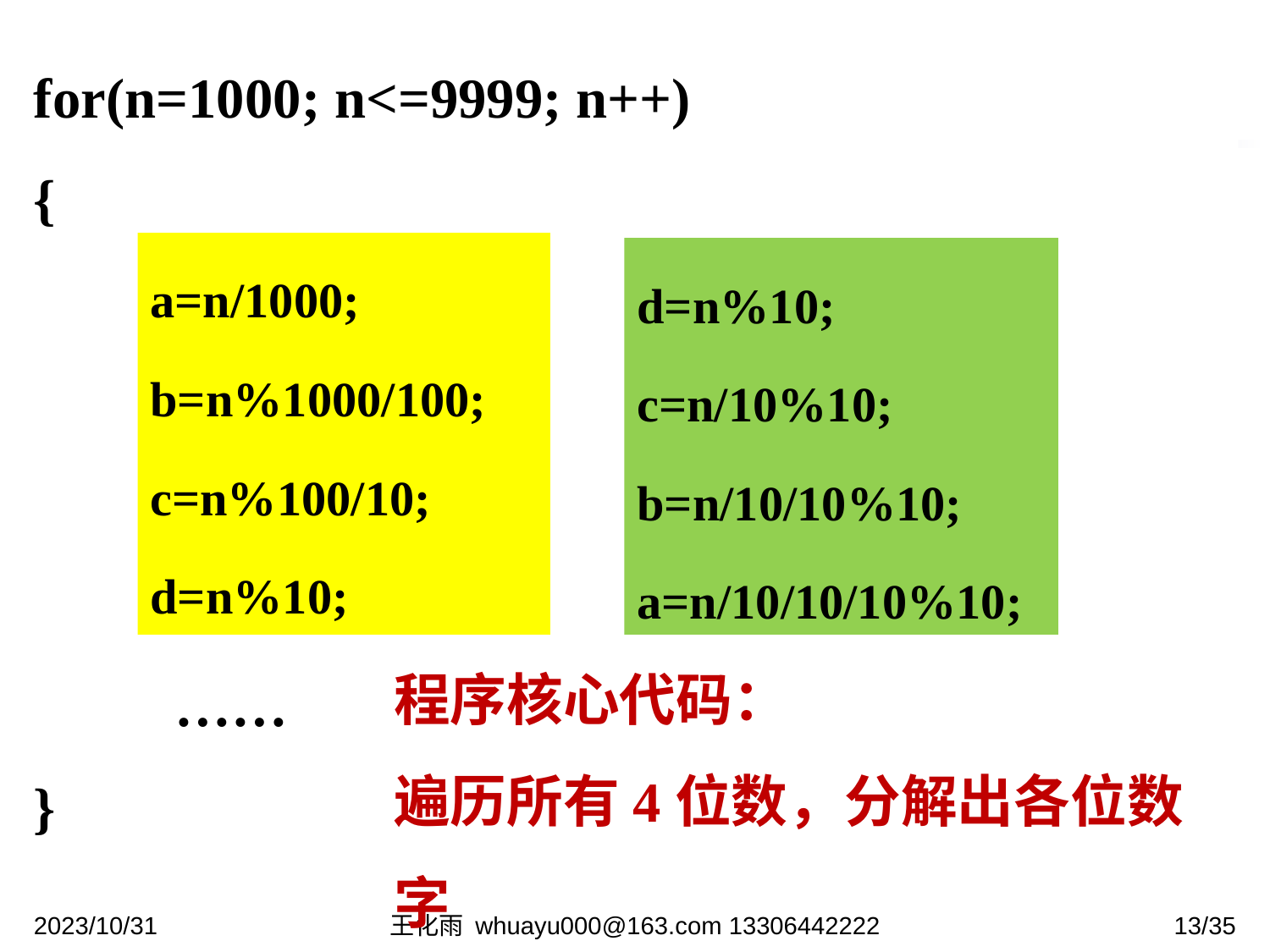

for(n=1000; n<=9999; n++)
{
    	a=n/1000;
	b=n%1000/100;
    	c=n%100/10;
	d=n%10;
  	 ……
}
a=n/1000;
b=n%1000/100;
c=n%100/10;
d=n%10;
d=n%10;
c=n/10%10;
b=n/10/10%10;
a=n/10/10/10%10;
程序核心代码：
遍历所有4位数，分解出各位数字
2023/10/31
王化雨 whuayu000@163.com 13306442222
13/35